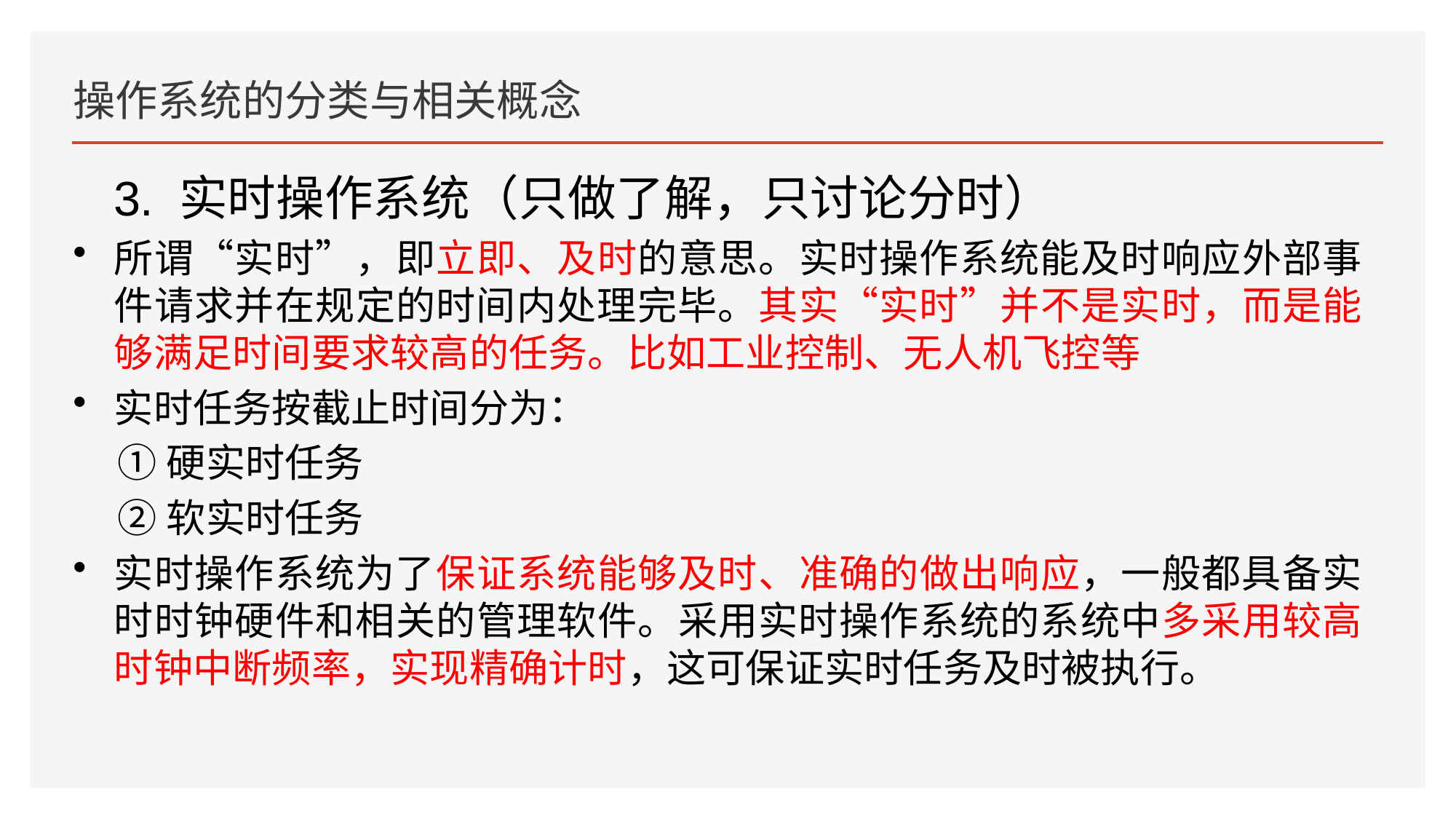

# 操作系统的分类与相关概念
   3. 实时操作系统（只做了解，只讨论分时）
所谓“实时”，即立即、及时的意思。实时操作系统能及时响应外部事件请求并在规定的时间内处理完毕。其实“实时”并不是实时，而是能够满足时间要求较高的任务。比如工业控制、无人机飞控等
实时任务按截止时间分为：
     ①硬实时任务
     ②软实时任务
实时操作系统为了保证系统能够及时、准确的做出响应，一般都具备实时时钟硬件和相关的管理软件。采用实时操作系统的系统中多采用较高时钟中断频率，实现精确计时，这可保证实时任务及时被执行。